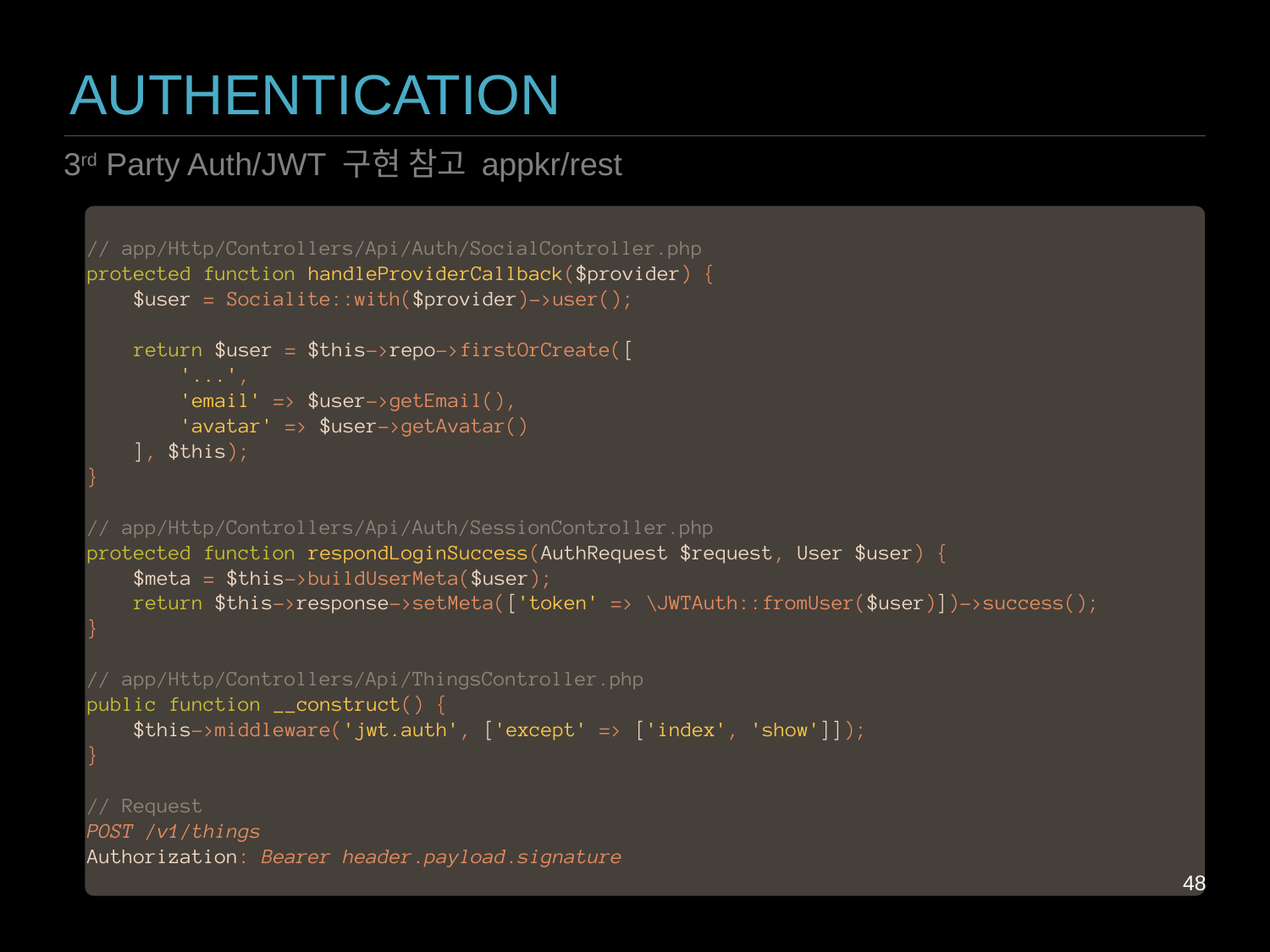

# AUTHENTICATION
3rd Party Auth/JWT 구현 참고 appkr/rest
// app/Http/Controllers/Api/Auth/SocialController.php
protected function handleProviderCallback($provider) {
    $user = Socialite::with($provider)->user();
    return $user = $this->repo->firstOrCreate([
        '...',
        'email' => $user->getEmail(),
        'avatar' => $user->getAvatar()
    ], $this);
}
// app/Http/Controllers/Api/Auth/SessionController.php
protected function respondLoginSuccess(AuthRequest $request, User $user) {
    $meta = $this->buildUserMeta($user);
    return $this->response->setMeta(['token' => \JWTAuth::fromUser($user)])->success();
}
// app/Http/Controllers/Api/ThingsController.php
public function __construct() {
    $this->middleware('jwt.auth', ['except' => ['index', 'show']]);
}
// Request
POST /v1/things
Authorization: Bearer header.payload.signature
48